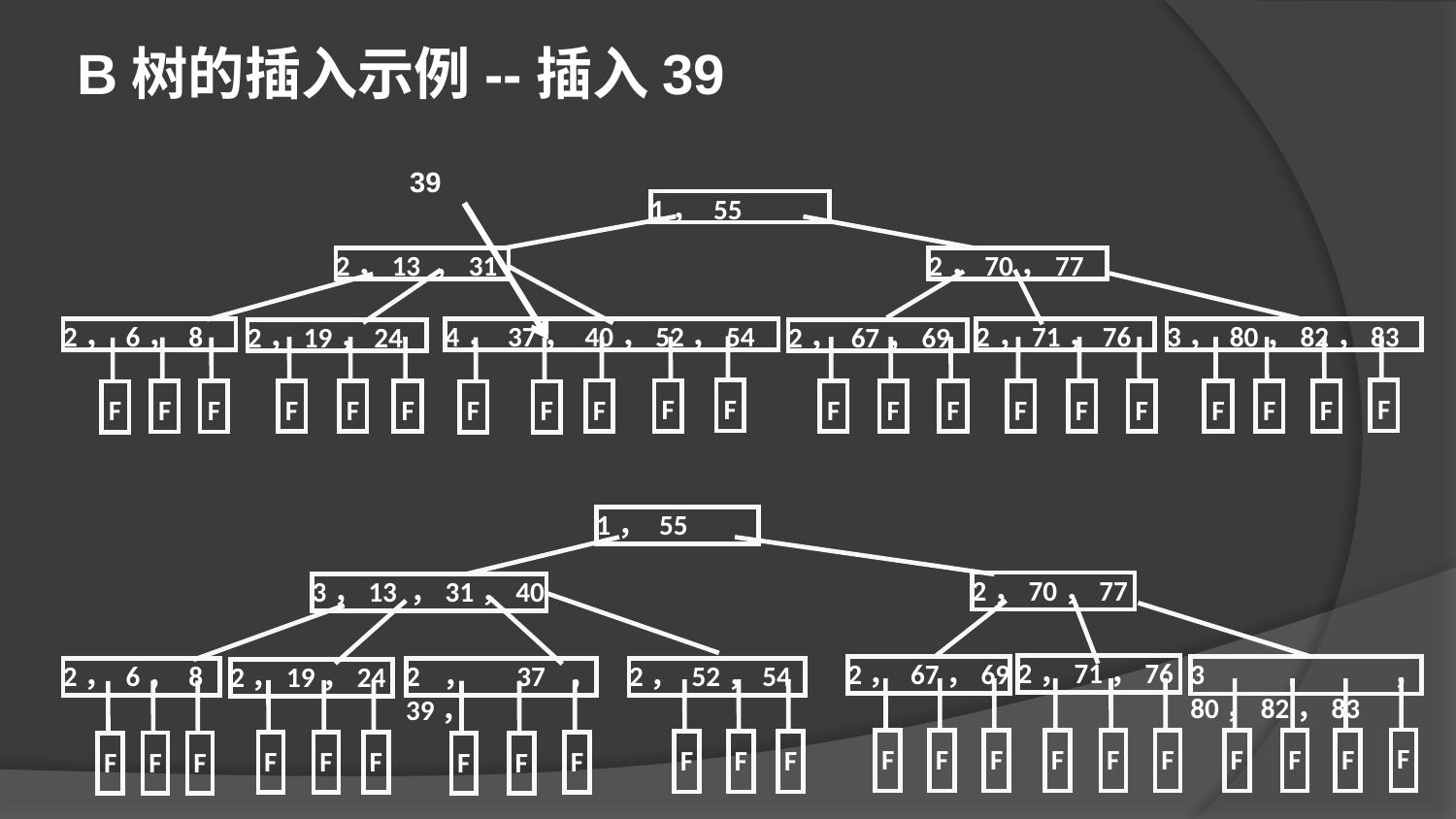

B树的插入示例--插入39
39
1， 55

2，13 ，31
2，70，77

2， 6， 8
2，19，24
4， 37， 40，52，54
2，71，76
2， 67，69
3， 80，82，83

F

F

F

F

F

F

F

F

F

F

F

F

F

F

F

F

F

F

F

F

F
1， 55

2，70，77
3，13 ，31，40

2，71，76
2， 67，69
3， 80，82，83
2， 6， 8
2，19，24
2， 37， 39，
2， 52，54

F

F

F

F

F

F

F

F

F

F

F

F

F

F

F

F

F

F

F

F

F

F